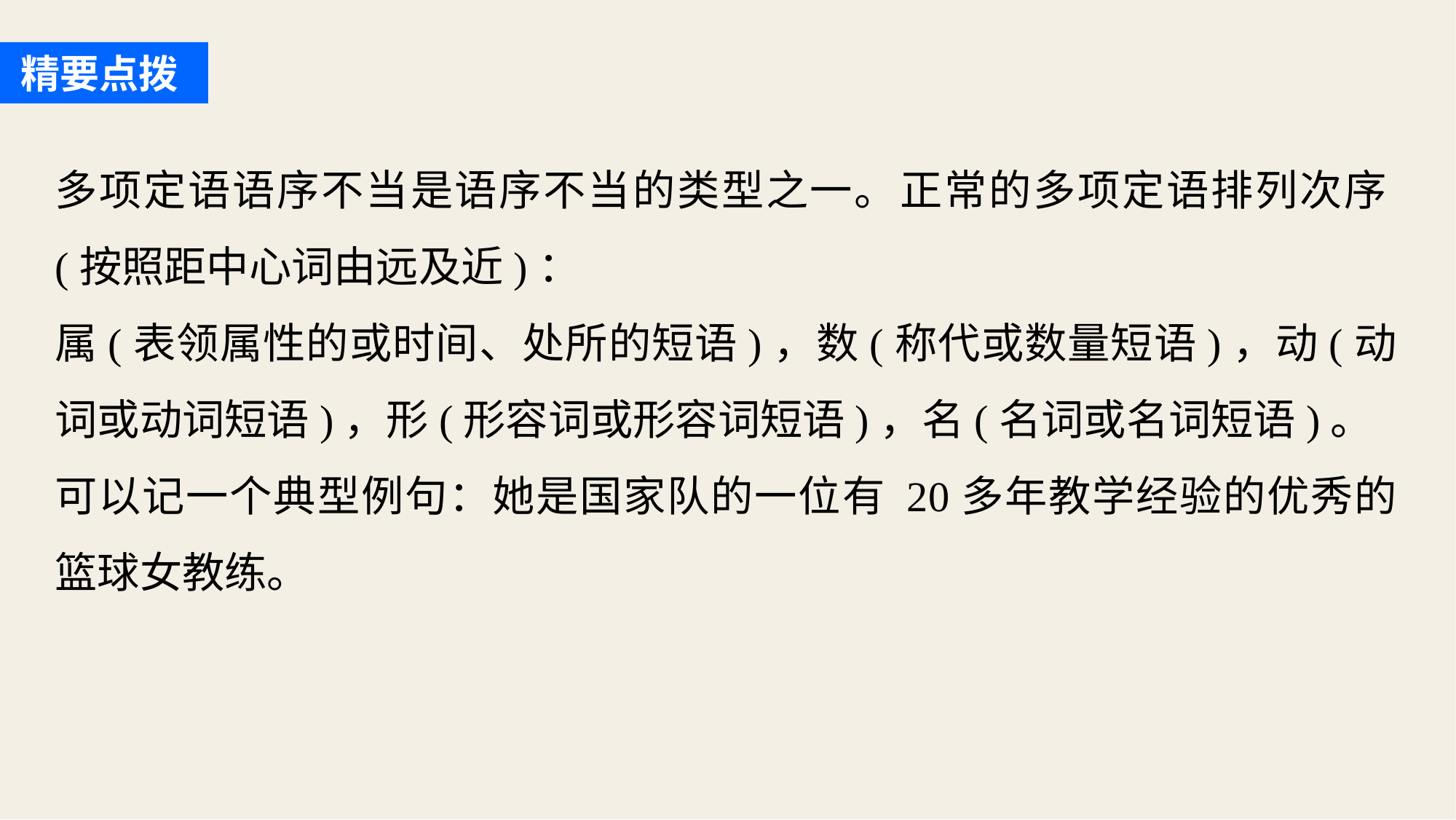

精要点拨
多项定语语序不当是语序不当的类型之一。正常的多项定语排列次序(按照距中心词由远及近)：
属(表领属性的或时间、处所的短语)，数(称代或数量短语)，动(动词或动词短语)，形(形容词或形容词短语)，名(名词或名词短语)。
可以记一个典型例句：她是国家队的一位有 20多年教学经验的优秀的篮球女教练。